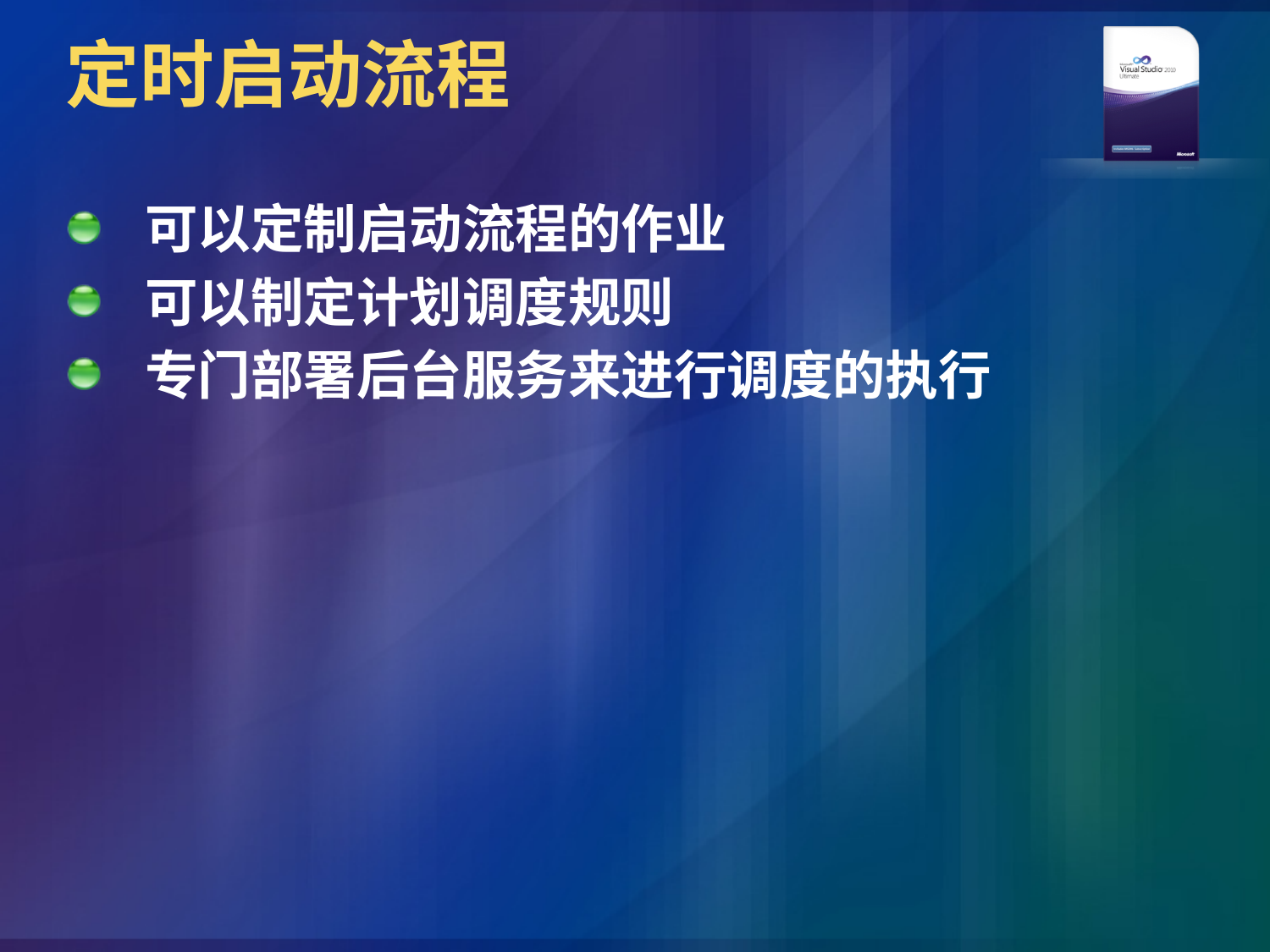

# 定时启动流程
可以定制启动流程的作业
可以制定计划调度规则
专门部署后台服务来进行调度的执行